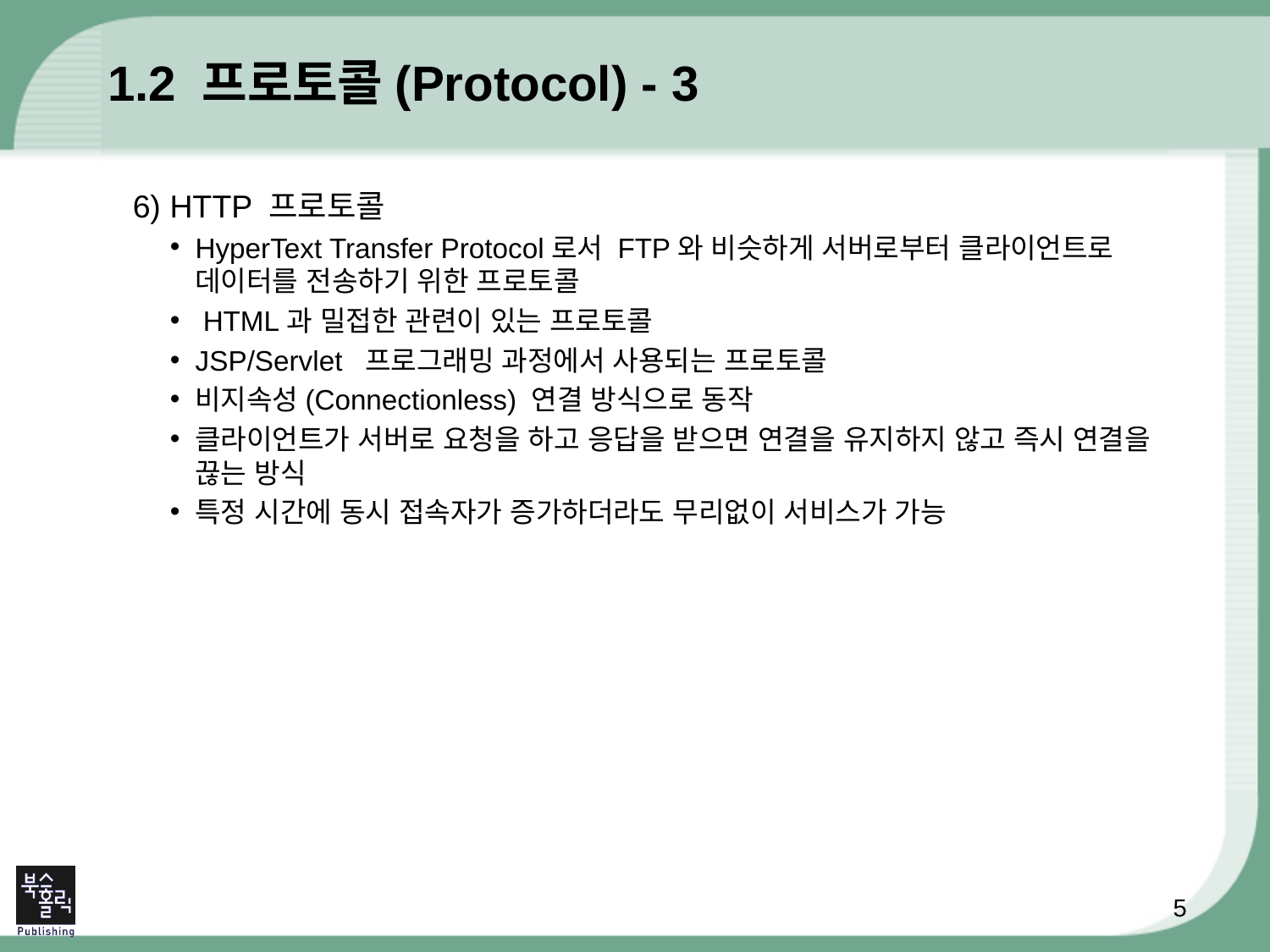

# 1.2 프로토콜(Protocol) - 3
6) HTTP 프로토콜
HyperText Transfer Protocol로서 FTP와 비슷하게 서버로부터 클라이언트로 데이터를 전송하기 위한 프로토콜
 HTML과 밀접한 관련이 있는 프로토콜
JSP/Servlet  프로그래밍 과정에서 사용되는 프로토콜
비지속성(Connectionless) 연결 방식으로 동작
클라이언트가 서버로 요청을 하고 응답을 받으면 연결을 유지하지 않고 즉시 연결을 끊는 방식
특정 시간에 동시 접속자가 증가하더라도 무리없이 서비스가 가능

5